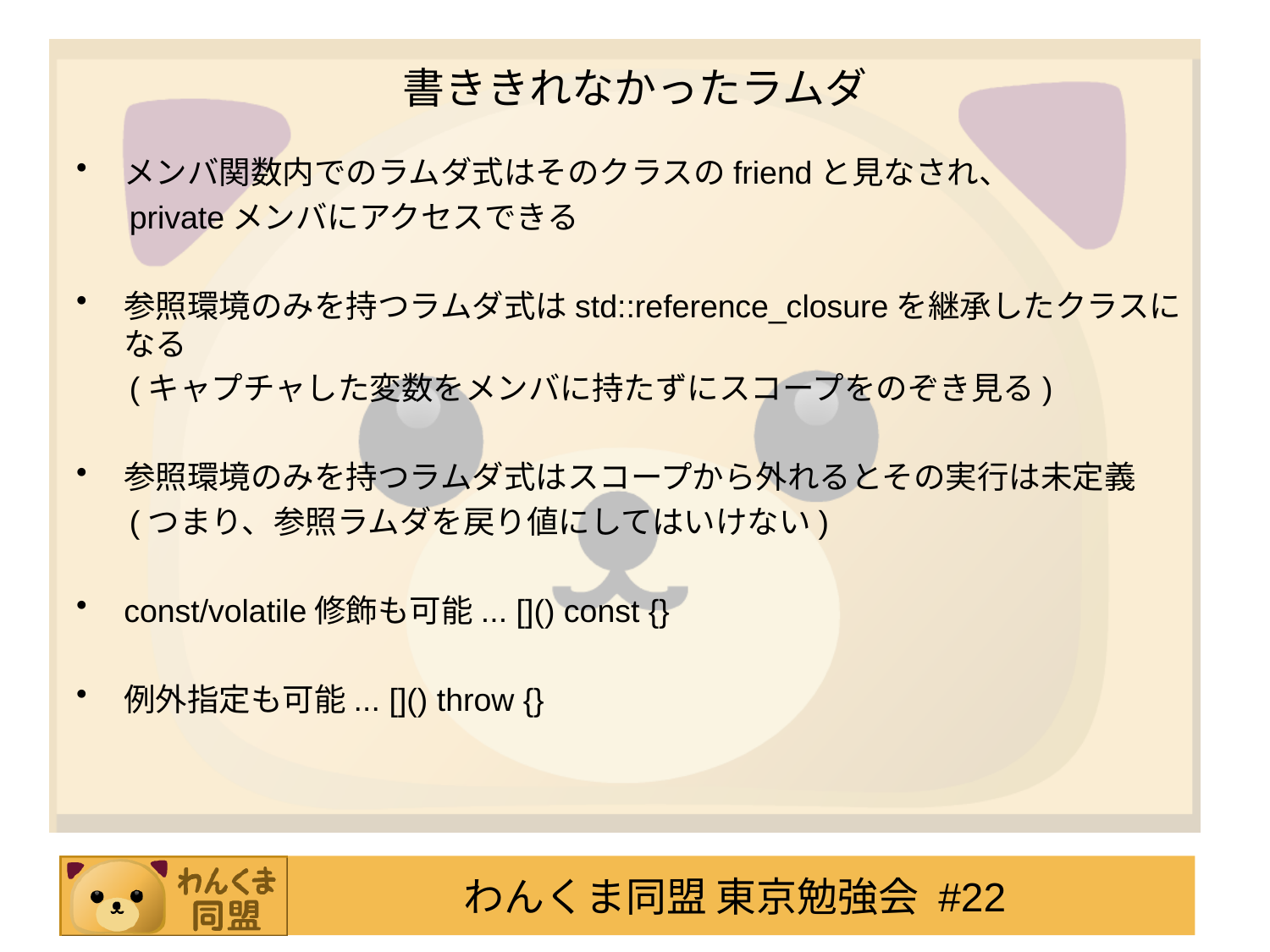

# 書ききれなかったラムダ
メンバ関数内でのラムダ式はそのクラスのfriendと見なされ、
      privateメンバにアクセスできる

参照環境のみを持つラムダ式はstd::reference_closureを継承したクラスになる
      (キャプチャした変数をメンバに持たずにスコープをのぞき見る)

参照環境のみを持つラムダ式はスコープから外れるとその実行は未定義
      (つまり、参照ラムダを戻り値にしてはいけない)

const/volatile修飾も可能... []() const {}

例外指定も可能... []() throw {}